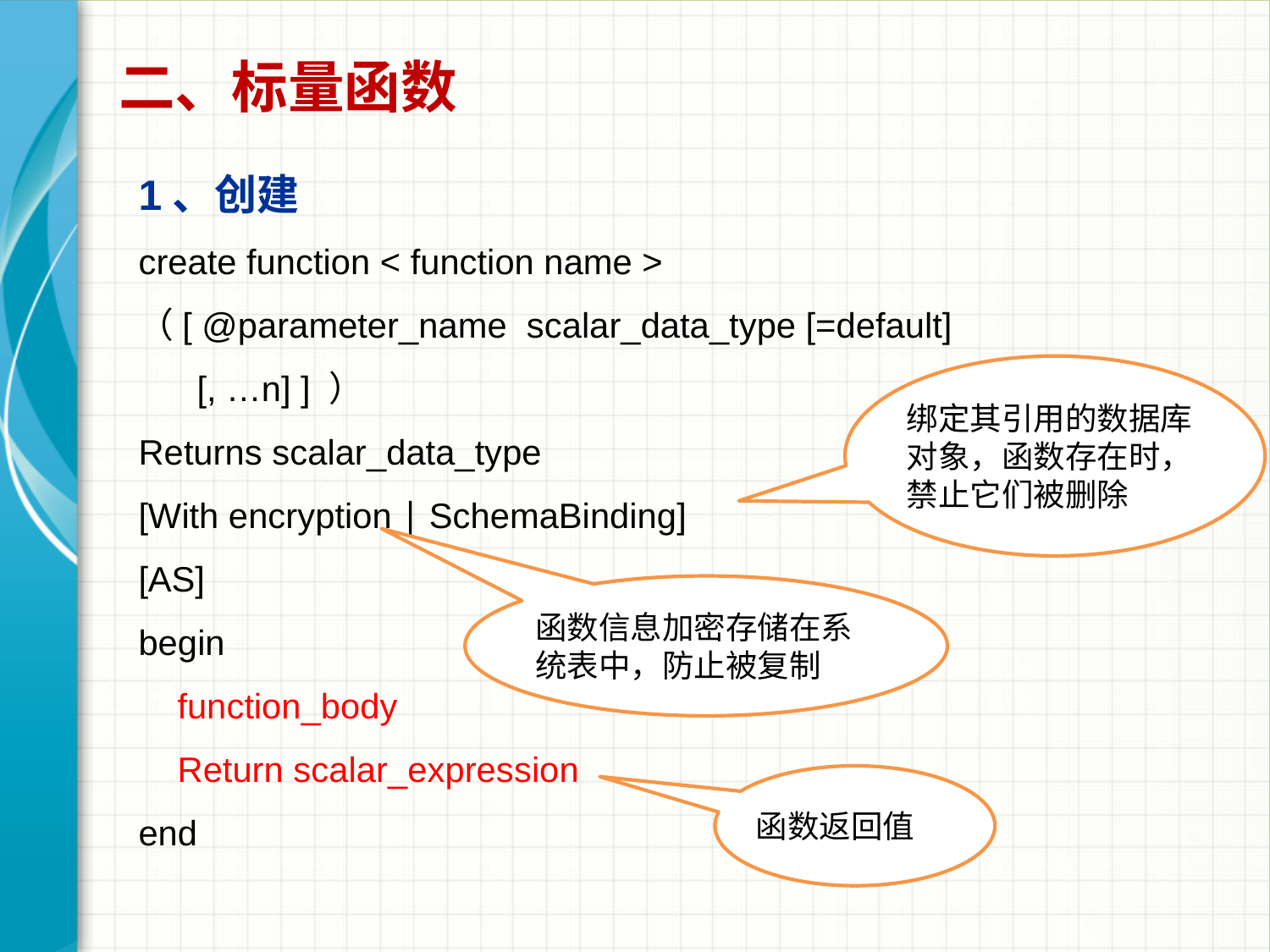

# 二、标量函数
1、创建
create function < function name >
（[ @parameter_name  scalar_data_type [=default]
      [, …n] ] ）
Returns scalar_data_type
[With encryption ∣ SchemaBinding]
[AS]
begin
    function_body
    Return scalar_expression
end
绑定其引用的数据库对象，函数存在时，禁止它们被删除
函数信息加密存储在系统表中，防止被复制
函数返回值